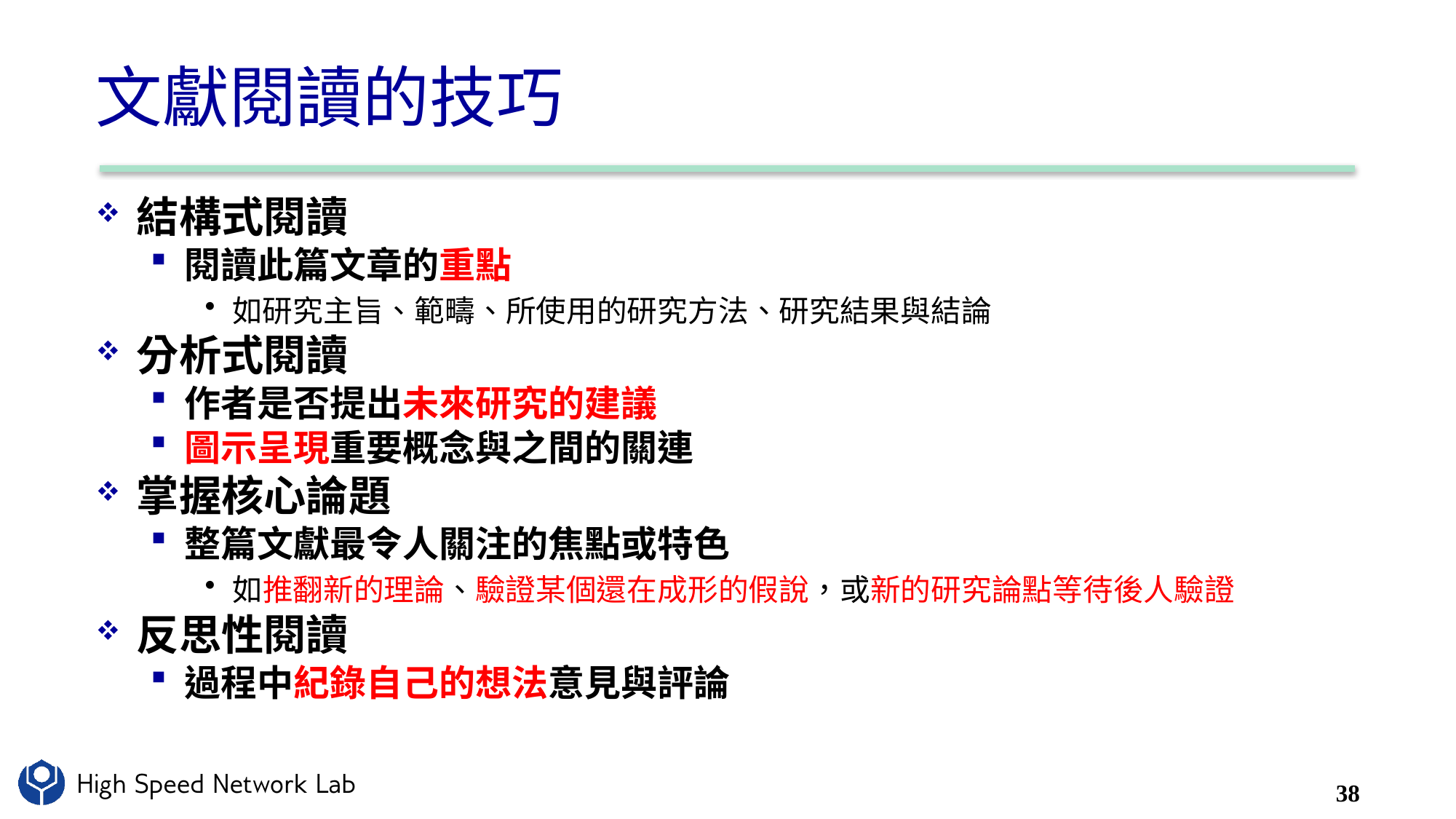

# 文獻閱讀的技巧
結構式閱讀
閱讀此篇文章的重點
如研究主旨、範疇、所使用的研究方法、研究結果與結論
分析式閱讀
作者是否提出未來研究的建議
圖示呈現重要概念與之間的關連
掌握核心論題
整篇文獻最令人關注的焦點或特色
如推翻新的理論、驗證某個還在成形的假說，或新的研究論點等待後人驗證
反思性閱讀
過程中紀錄自己的想法意見與評論
38